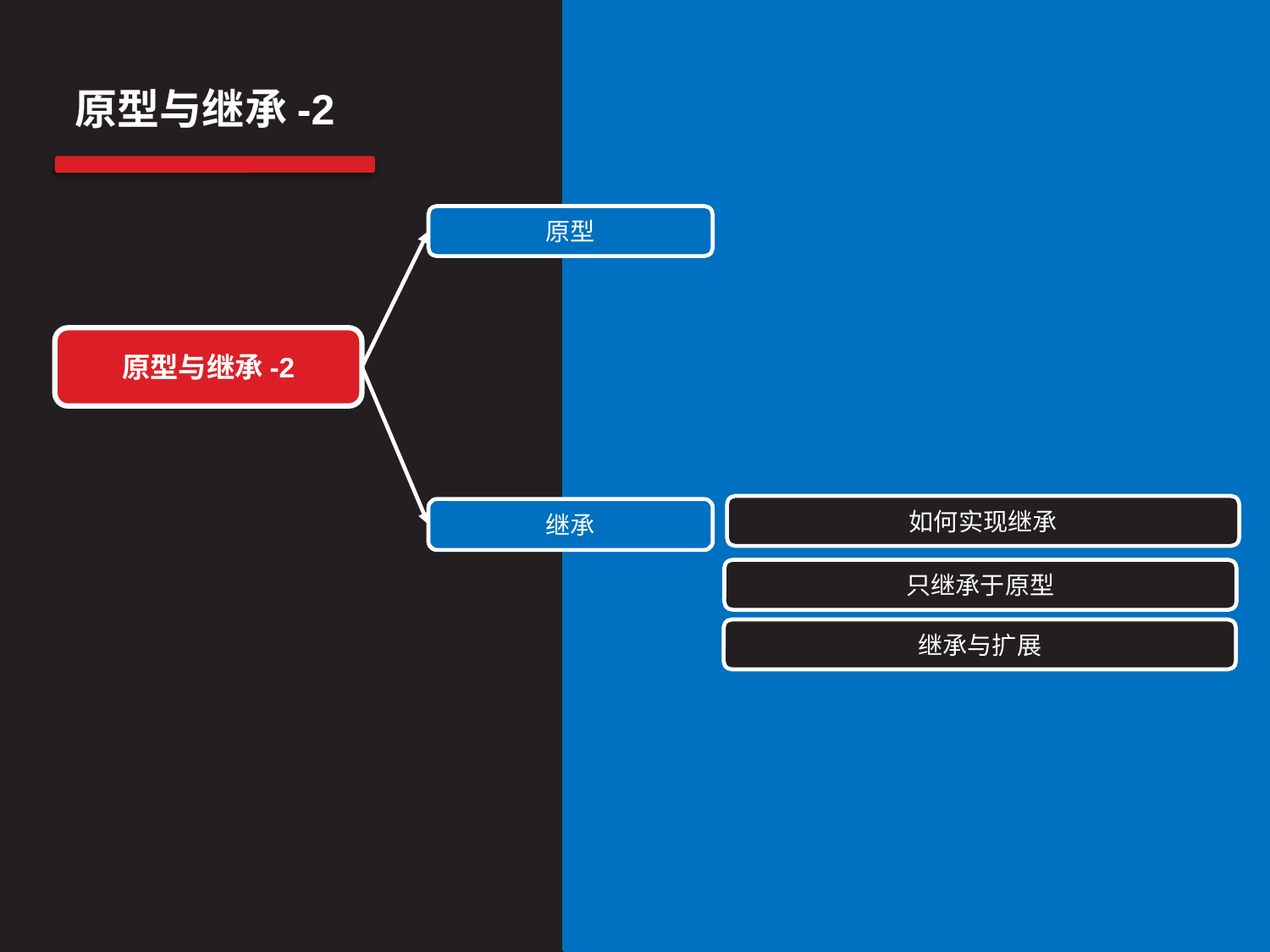

原型与继承-2

原型
原型与继承-2
如何实现继承
继承
只继承于原型
继承与扩展